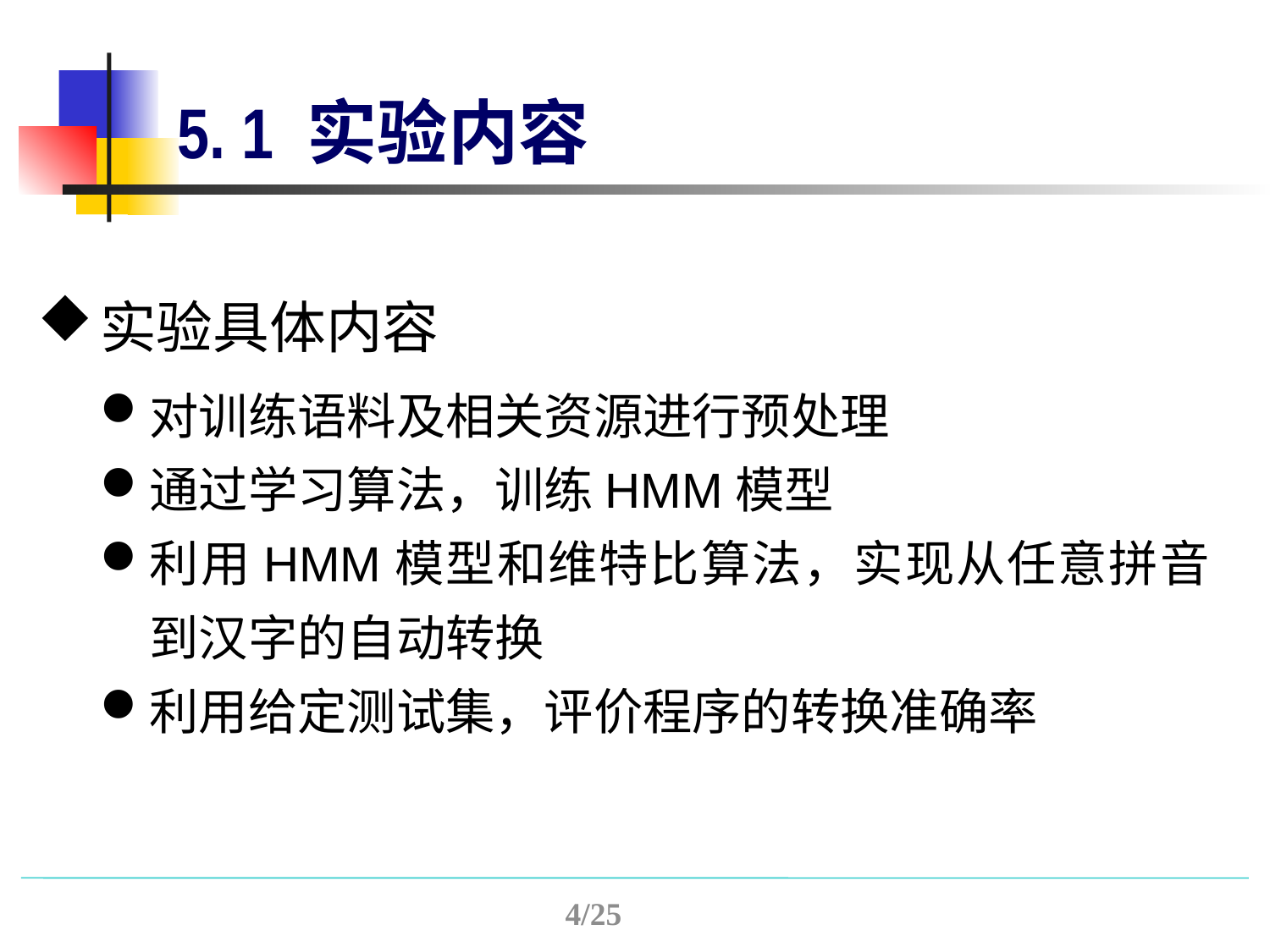

# 5. 1 实验内容
实验具体内容
对训练语料及相关资源进行预处理
通过学习算法，训练HMM模型
利用HMM模型和维特比算法，实现从任意拼音到汉字的自动转换
利用给定测试集，评价程序的转换准确率